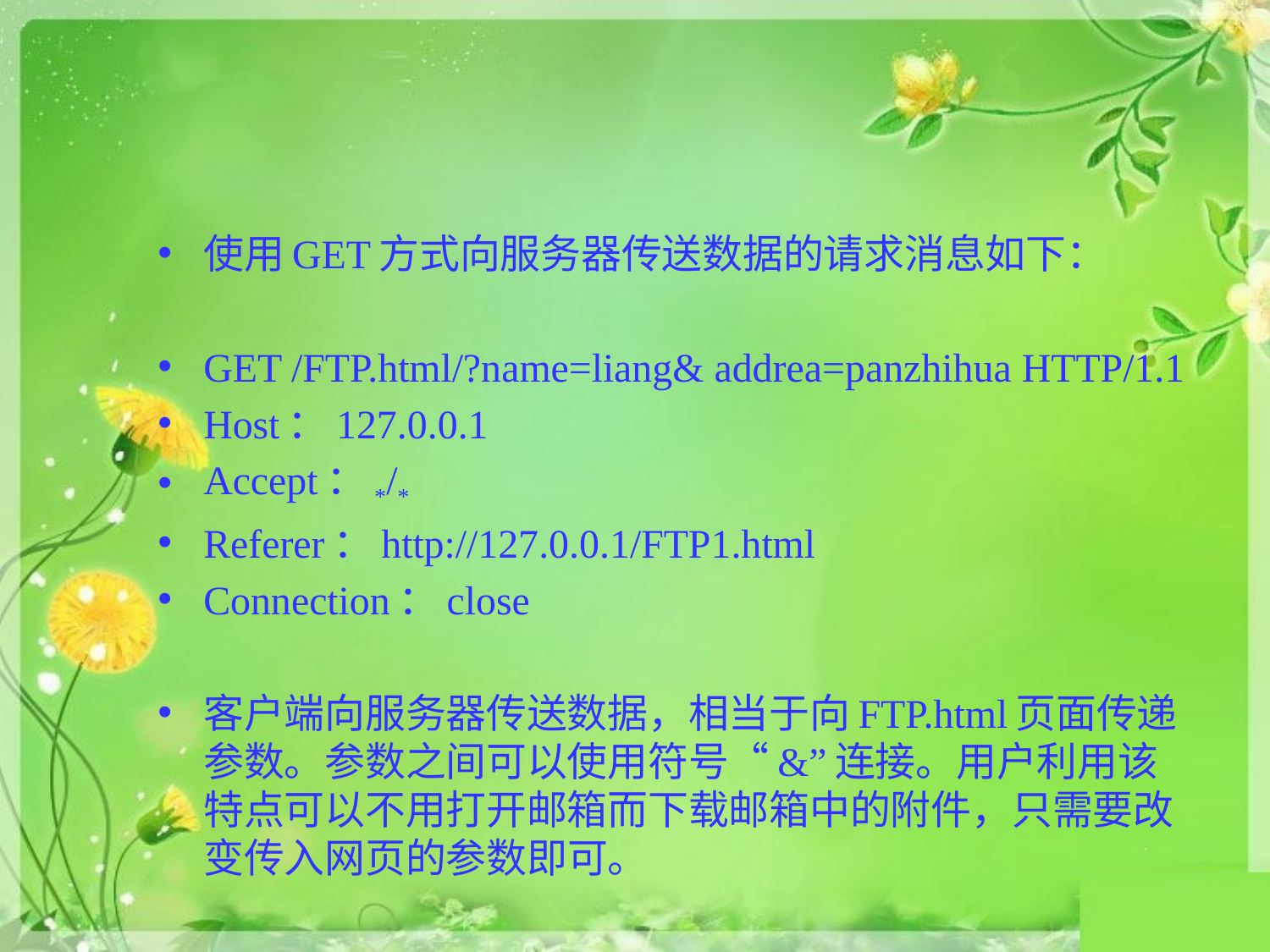

#
使用GET方式向服务器传送数据的请求消息如下：

GET /FTP.html/?name=liang& addrea=panzhihua HTTP/1.1
Host：127.0.0.1
Accept：*/*
Referer：http://127.0.0.1/FTP1.html
Connection：close

客户端向服务器传送数据，相当于向FTP.html页面传递参数。参数之间可以使用符号“&”连接。用户利用该特点可以不用打开邮箱而下载邮箱中的附件，只需要改变传入网页的参数即可。